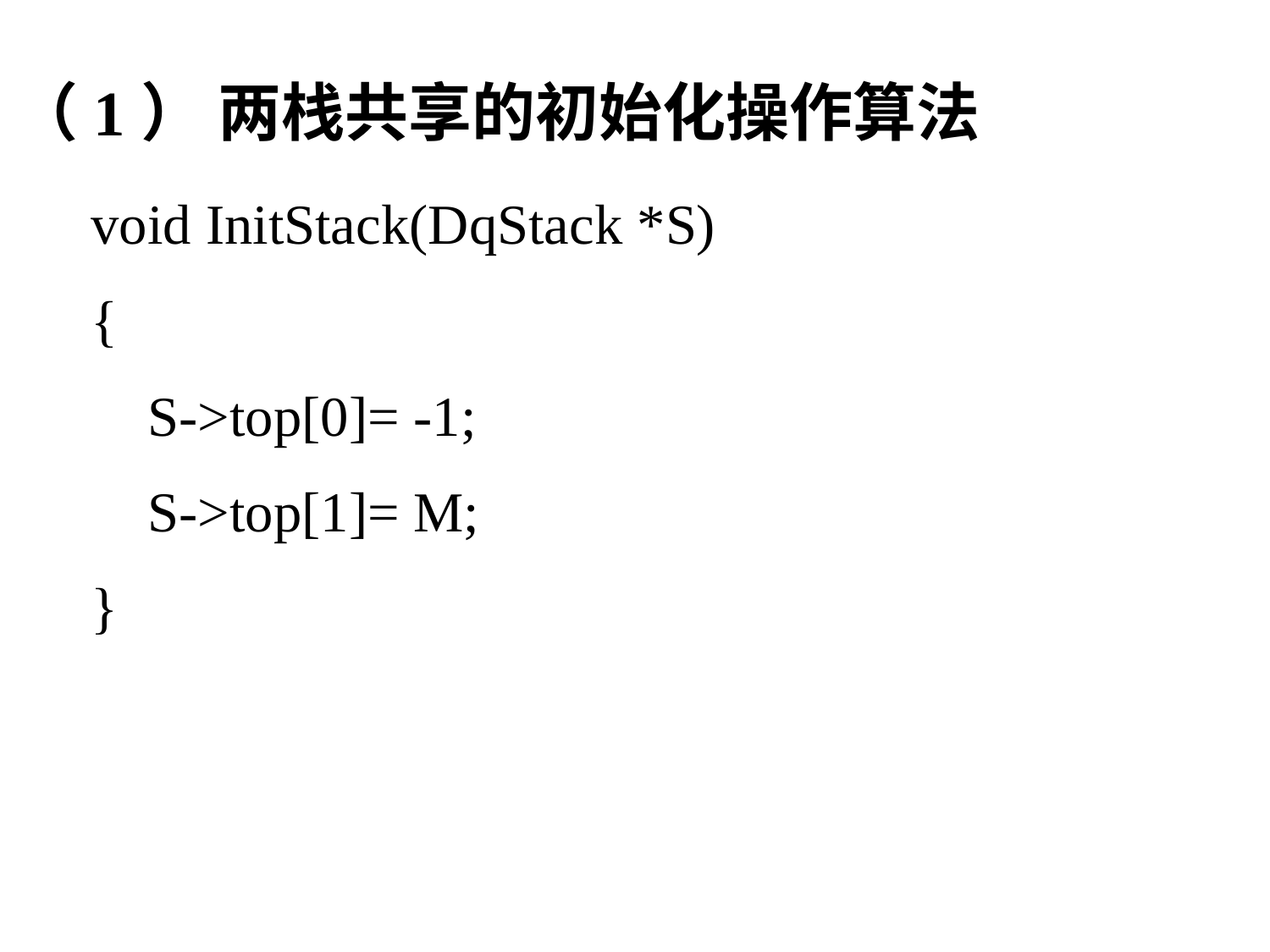

（1） 两栈共享的初始化操作算法
void InitStack(DqStack *S)
{
    S->top[0]= -1;
    S->top[1]= M;
}